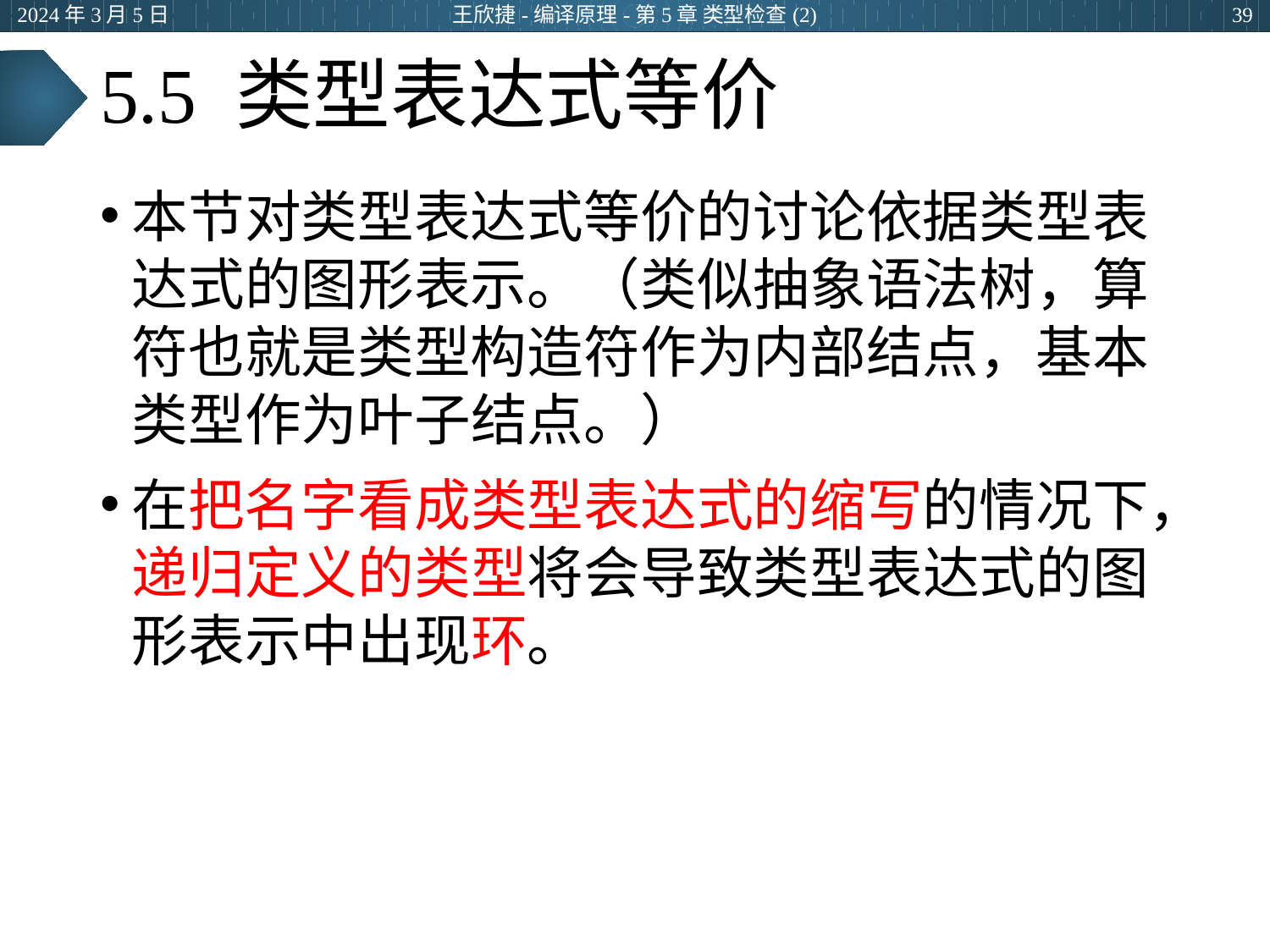

2024年3月5日
王欣捷-编译原理-第5章 类型检查(2)
39
# 5.5 类型表达式等价
本节对类型表达式等价的讨论依据类型表达式的图形表示。（类似抽象语法树，算符也就是类型构造符作为内部结点，基本类型作为叶子结点。）
在把名字看成类型表达式的缩写的情况下，递归定义的类型将会导致类型表达式的图形表示中出现环。